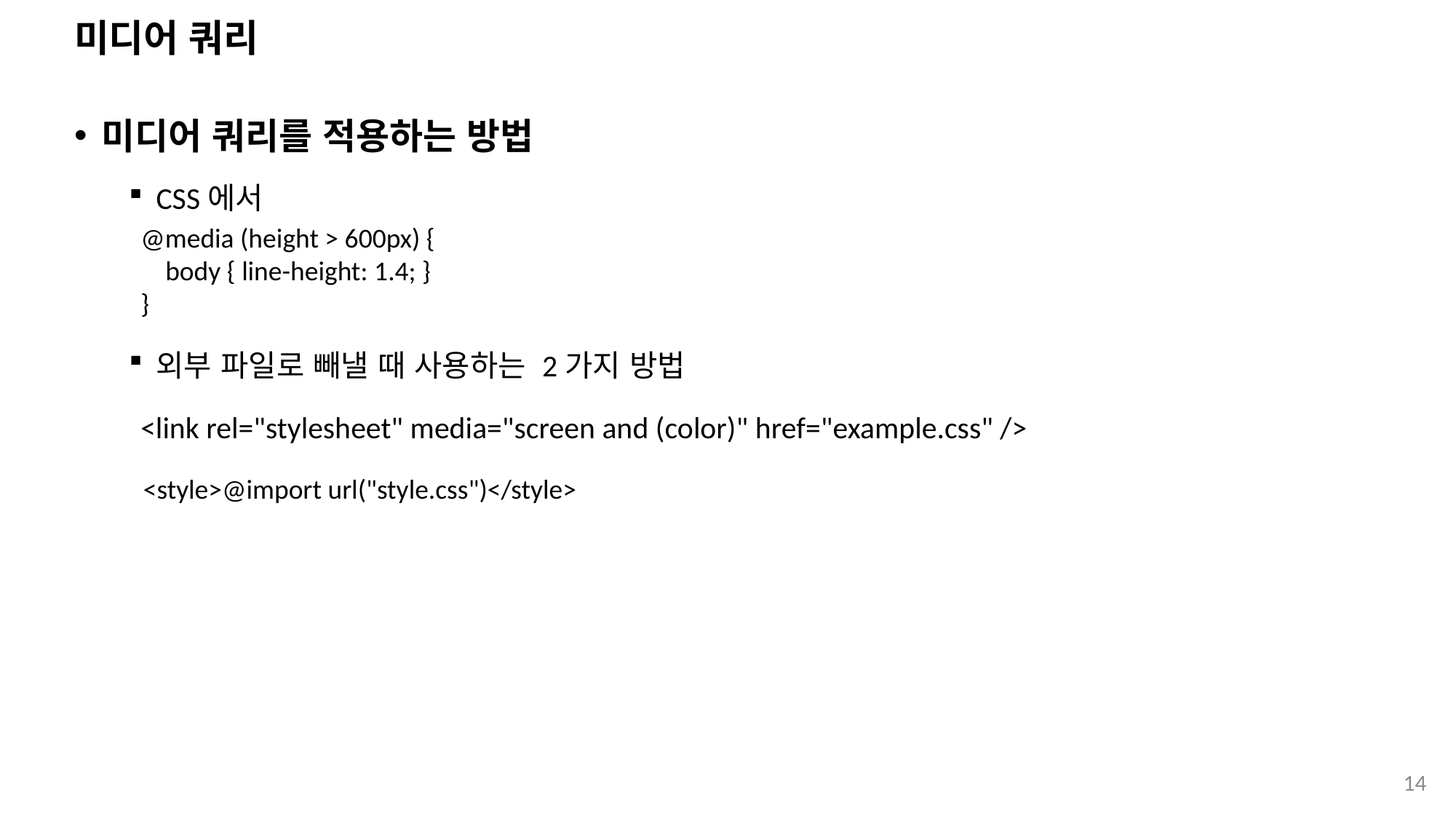

# 미디어 쿼리
미디어 쿼리를 적용하는 방법
CSS에서

외부 파일로 빼낼 때 사용하는 2가지 방법
@media (height > 600px) {
    body { line-height: 1.4; }
}
<link rel="stylesheet" media="screen and (color)" href="example.css" />
<style>@import url("style.css")</style>
14